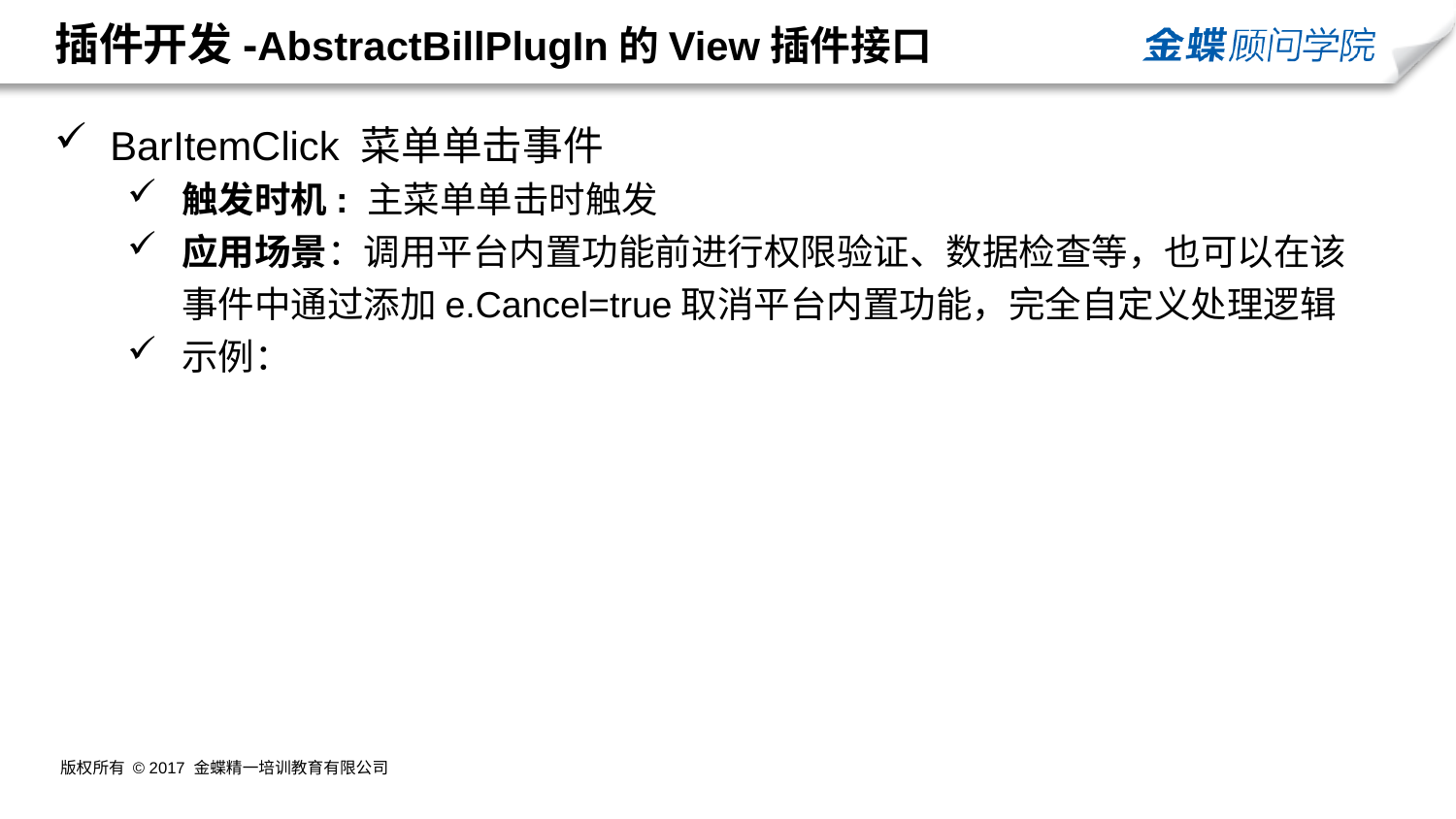

# 插件开发-AbstractBillPlugIn的View插件接口
  BarItemClick 菜单单击事件
触发时机: 主菜单单击时触发
应用场景：调用平台内置功能前进行权限验证、数据检查等，也可以在该事件中通过添加e.Cancel=true取消平台内置功能，完全自定义处理逻辑
示例：